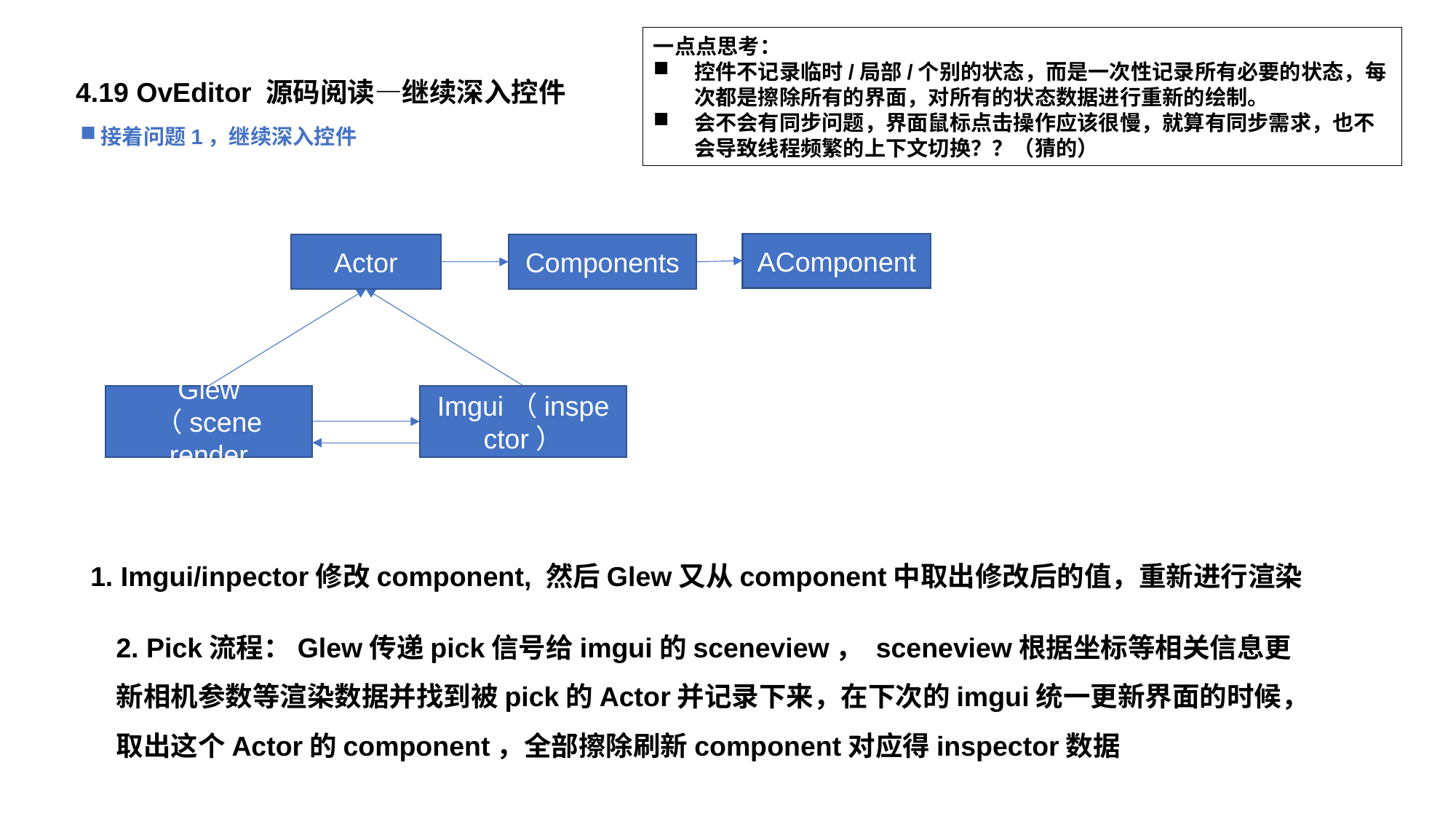

一点点思考：
控件不记录临时/局部/个别的状态，而是一次性记录所有必要的状态，每次都是擦除所有的界面，对所有的状态数据进行重新的绘制。
会不会有同步问题，界面鼠标点击操作应该很慢，就算有同步需求，也不会导致线程频繁的上下文切换？？（猜的）
4.19 OvEditor 源码阅读—继续深入控件
接着问题1，继续深入控件
AComponent
Components
Actor
Glew
（scene render
Imgui（inspector）
1. Imgui/inpector修改component, 然后Glew又从component中取出修改后的值，重新进行渲染
2. Pick流程：Glew传递pick信号给imgui的sceneview， sceneview根据坐标等相关信息更新相机参数等渲染数据并找到被pick的Actor并记录下来，在下次的imgui统一更新界面的时候，取出这个Actor的component，全部擦除刷新component对应得inspector数据